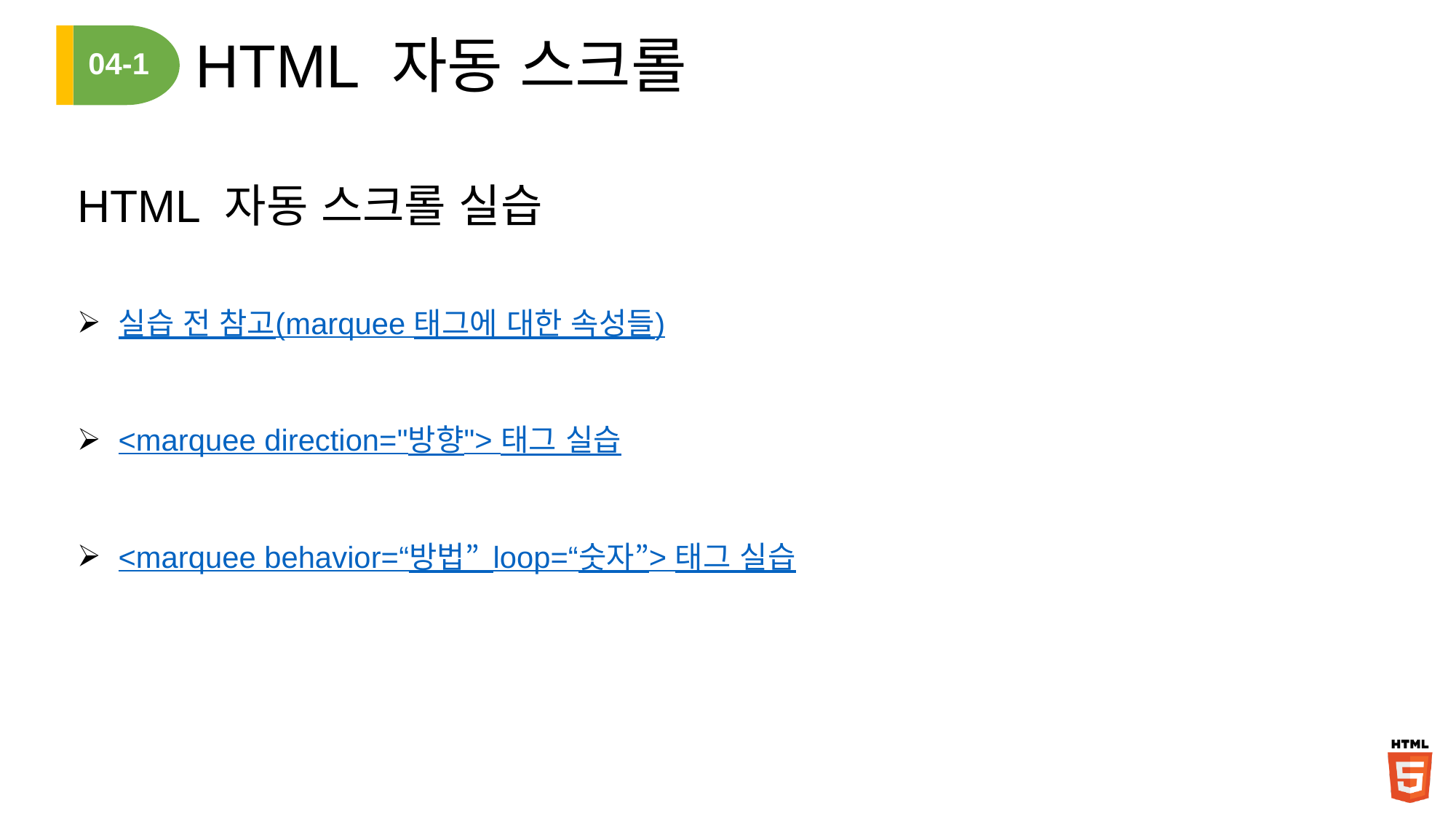

HTML 자동 스크롤
04-1
HTML 자동 스크롤 실습

실습 전 참고(marquee 태그에 대한 속성들)

<marquee direction="방향"> 태그 실습

<marquee behavior=“방법”  loop=“숫자”> 태그 실습